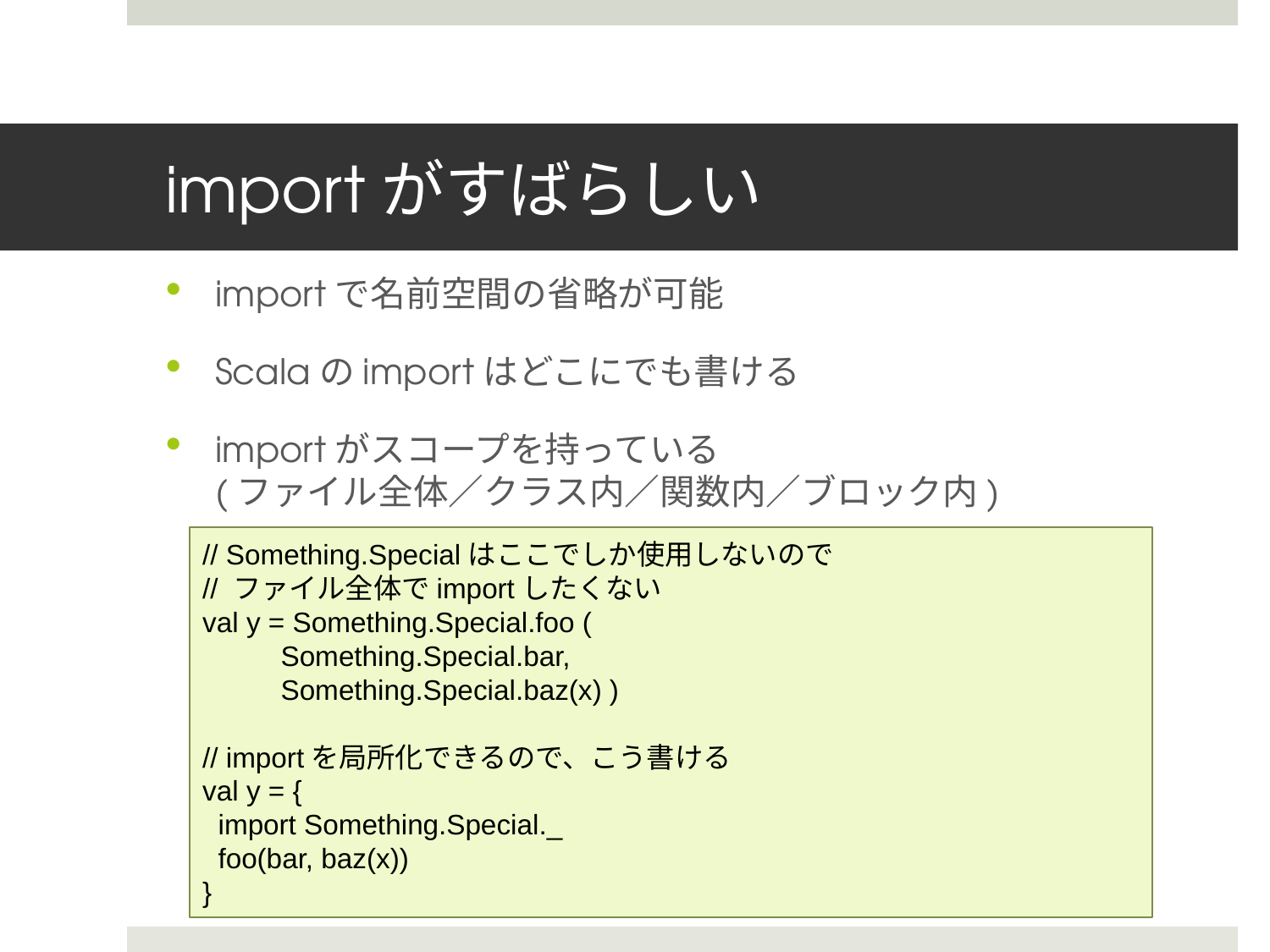

# importがすばらしい
importで名前空間の省略が可能
Scalaのimportはどこにでも書ける
importがスコープを持っている
(ファイル全体／クラス内／関数内／ブロック内)
// Something.Specialはここでしか使用しないので
// ファイル全体でimportしたくない
val y = Something.Special.foo (
          Something.Special.bar,
          Something.Special.baz(x) )

// importを局所化できるので、こう書ける
val y = {
  import Something.Special._
  foo(bar, baz(x))
}